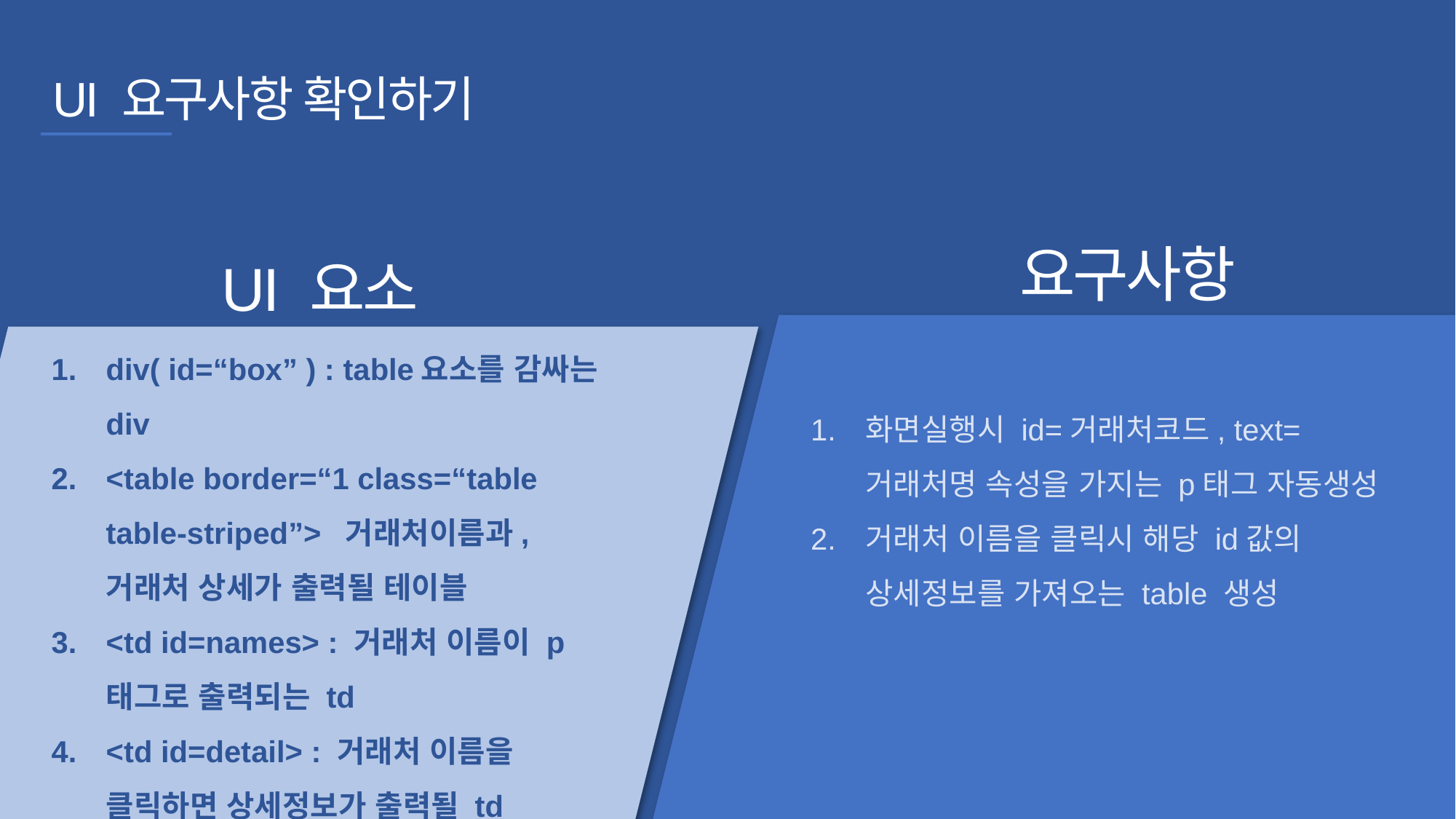

UI 요구사항 확인하기
요구사항
UI 요소

div( id=“box” ) : table요소를 감싸는 div
<table border=“1 class=“table table-striped”>  거래처이름과, 거래처 상세가 출력될 테이블
<td id=names> : 거래처 이름이 p태그로 출력되는 td
<td id=detail> : 거래처 이름을 클릭하면 상세정보가 출력될 td

화면실행시 id=거래처코드, text=거래처명 속성을 가지는 p태그 자동생성
거래처 이름을 클릭시 해당 id값의 상세정보를 가져오는 table 생성